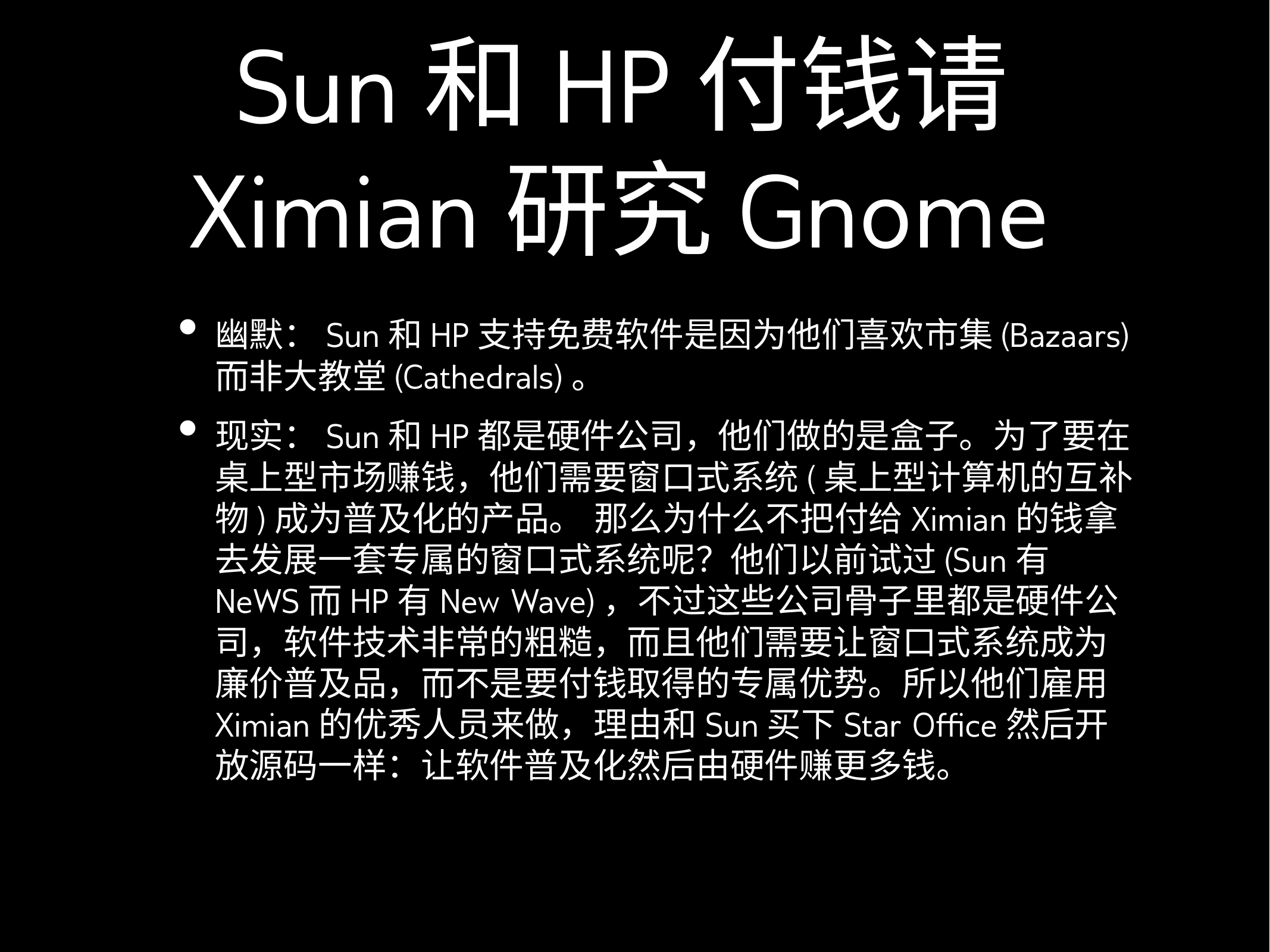

# Sun和HP付钱请Ximian研究Gnome
幽默：Sun和HP支持免费软件是因为他们喜欢市集(Bazaars)而非大教堂(Cathedrals)。
现实：Sun和HP都是硬件公司，他们做的是盒子。为了要在桌上型市场赚钱，他们需要窗口式系统(桌上型计算机的互补物)成为普及化的产品。 那么为什么不把付给Ximian的钱拿去发展一套专属的窗口式系统呢？他们以前试过(Sun有NeWS而HP有New Wave)，不过这些公司骨子里都是硬件公司，软件技术非常的粗糙，而且他们需要让窗口式系统成为廉价普及品，而不是要付钱取得的专属优势。所以他们雇用Ximian的优秀人员来做，理由和Sun买下Star Office然后开放源码一样：让软件普及化然后由硬件赚更多钱。